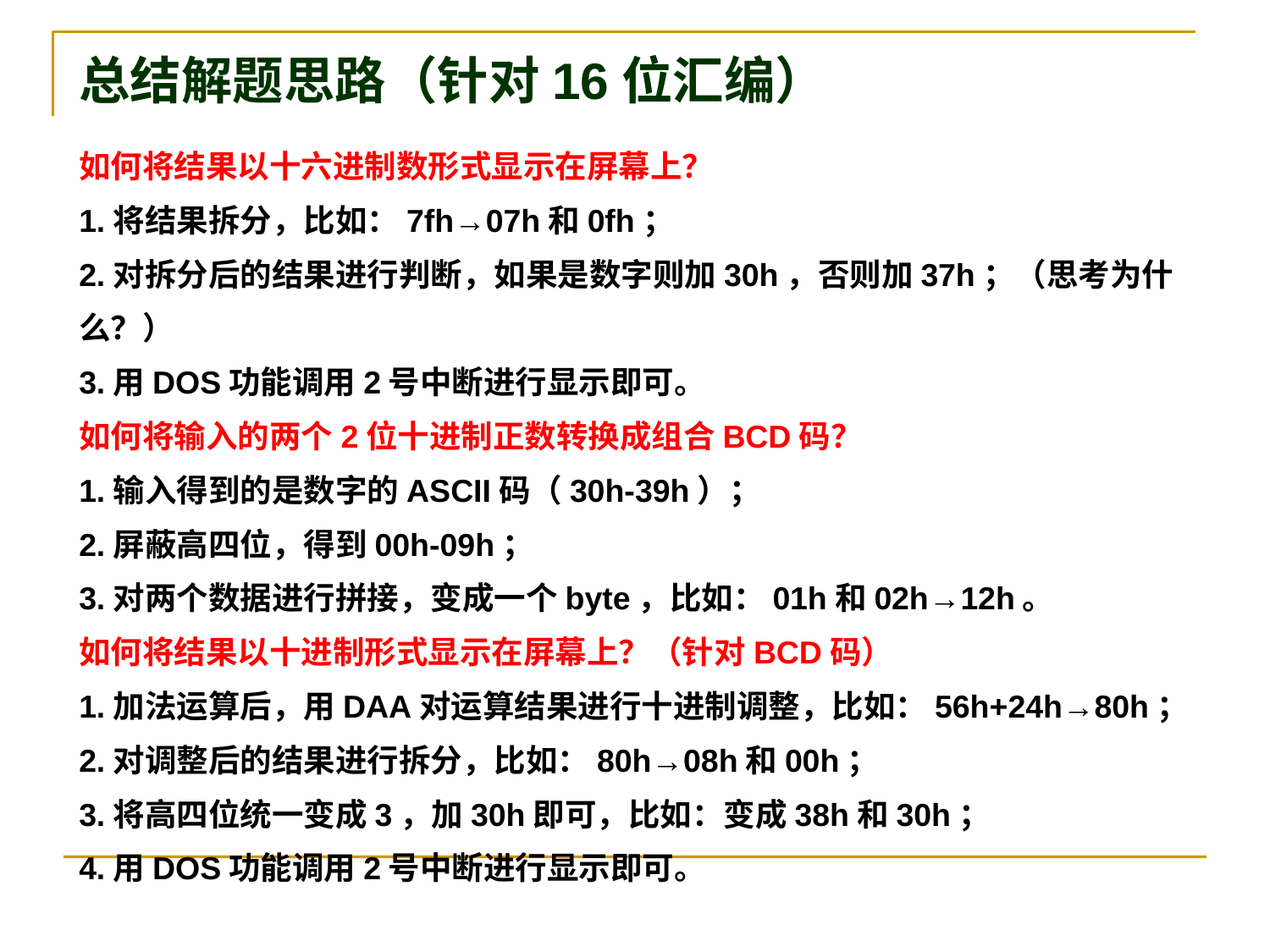

总结解题思路（针对16位汇编）
如何将结果以十六进制数形式显示在屏幕上？
1.将结果拆分，比如：7fh→07h和0fh；
2.对拆分后的结果进行判断，如果是数字则加30h，否则加37h；（思考为什么？）
3.用DOS功能调用2号中断进行显示即可。
如何将输入的两个2位十进制正数转换成组合BCD码？
1.输入得到的是数字的ASCII码（30h-39h）；
2.屏蔽高四位，得到00h-09h；
3.对两个数据进行拼接，变成一个byte，比如：01h和02h→12h。
如何将结果以十进制形式显示在屏幕上？（针对BCD码）
1.加法运算后，用DAA对运算结果进行十进制调整，比如：56h+24h→80h；
2.对调整后的结果进行拆分，比如：80h→08h和00h；
3.将高四位统一变成3，加30h即可，比如：变成38h和30h；
4.用DOS功能调用2号中断进行显示即可。